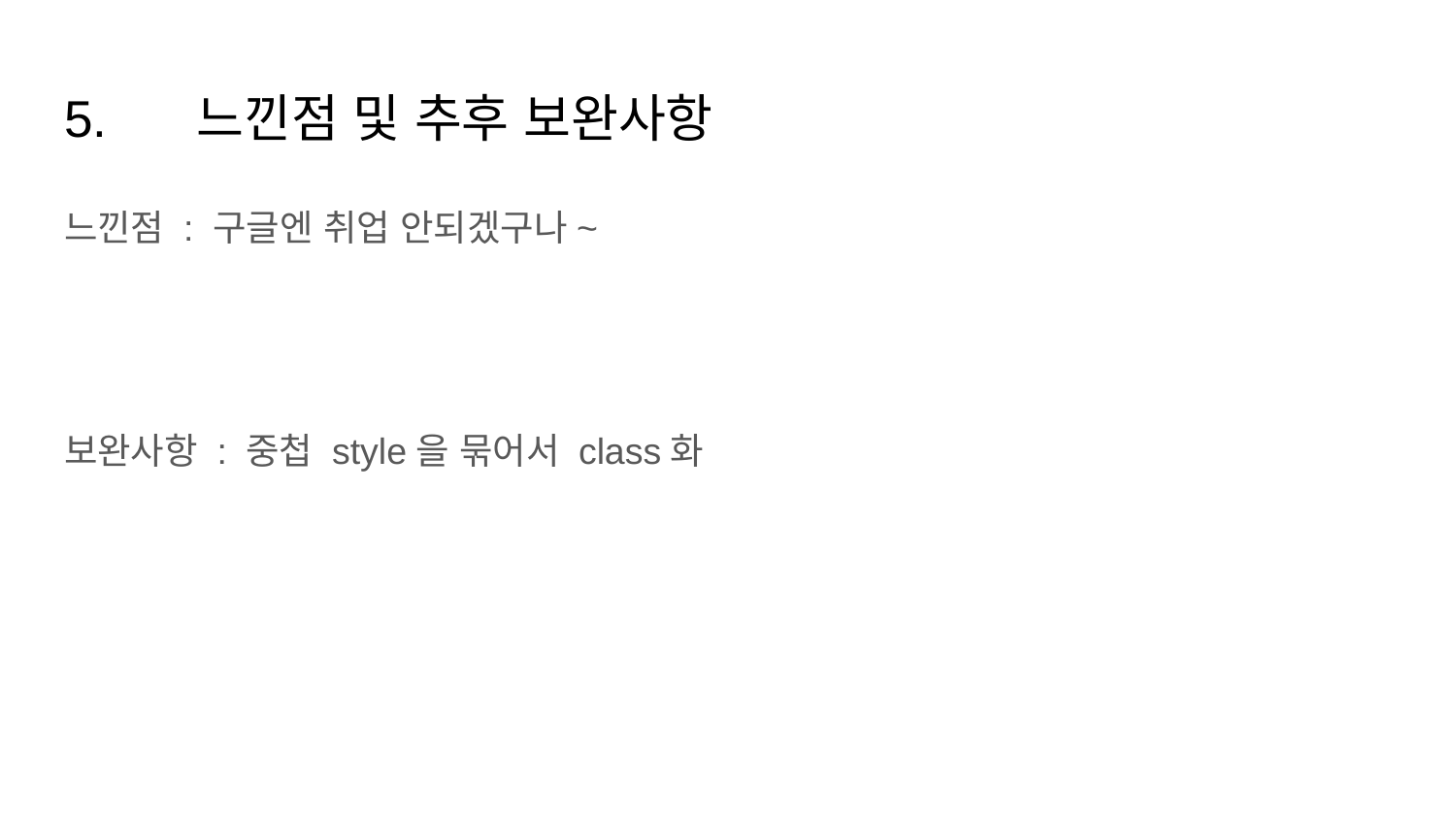

# 5.	느낀점 및 추후 보완사항
느낀점 : 구글엔 취업 안되겠구나~

보완사항 : 중첩 style을 묶어서 class화